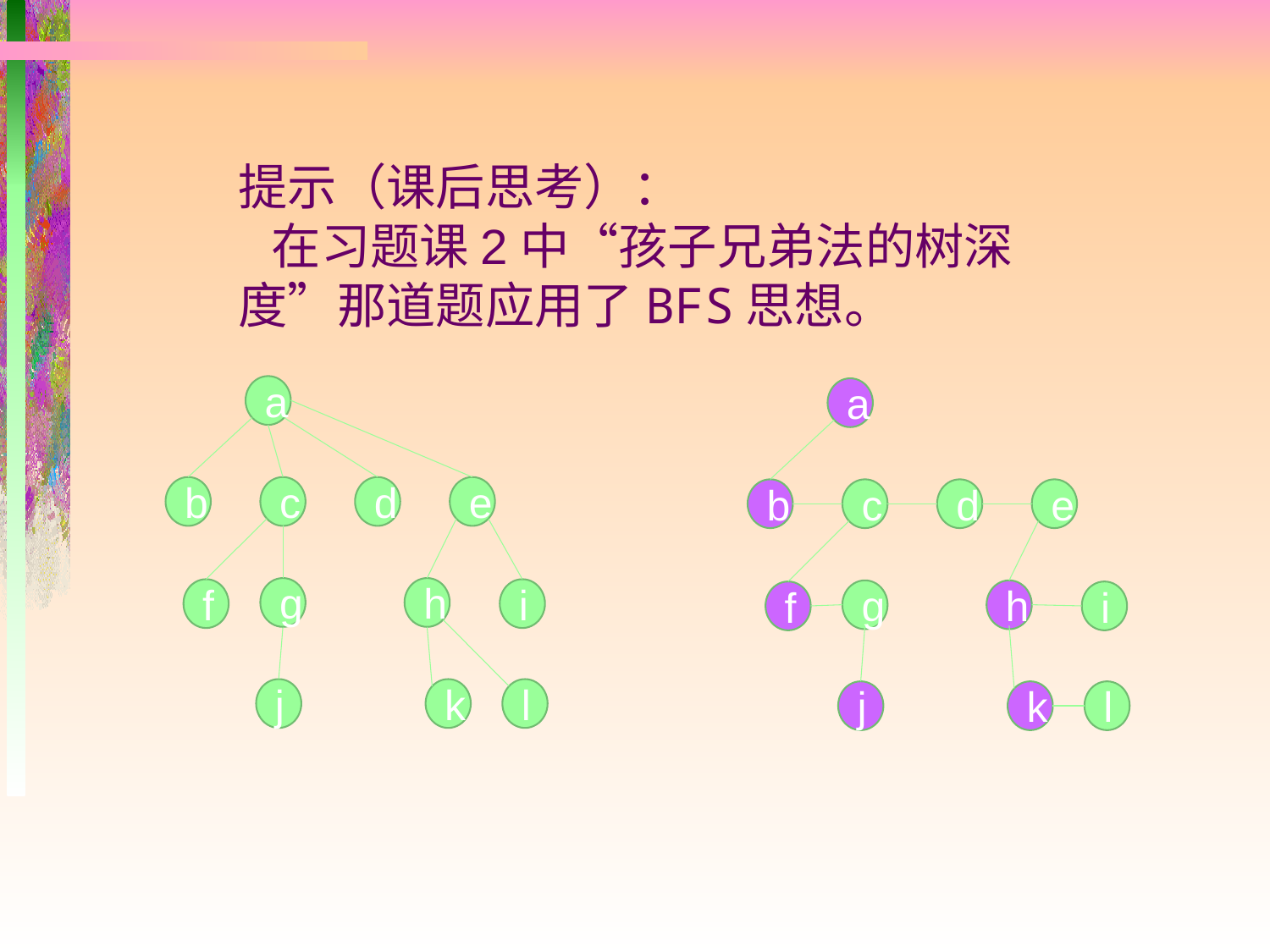

提示（课后思考）：
   在习题课2中“孩子兄弟法的树深度”那道题应用了BFS思想。
a
d
e
c
b
g
h
i
f
k
l
j
a
d
e
c
b
g
h
i
f
k
l
j